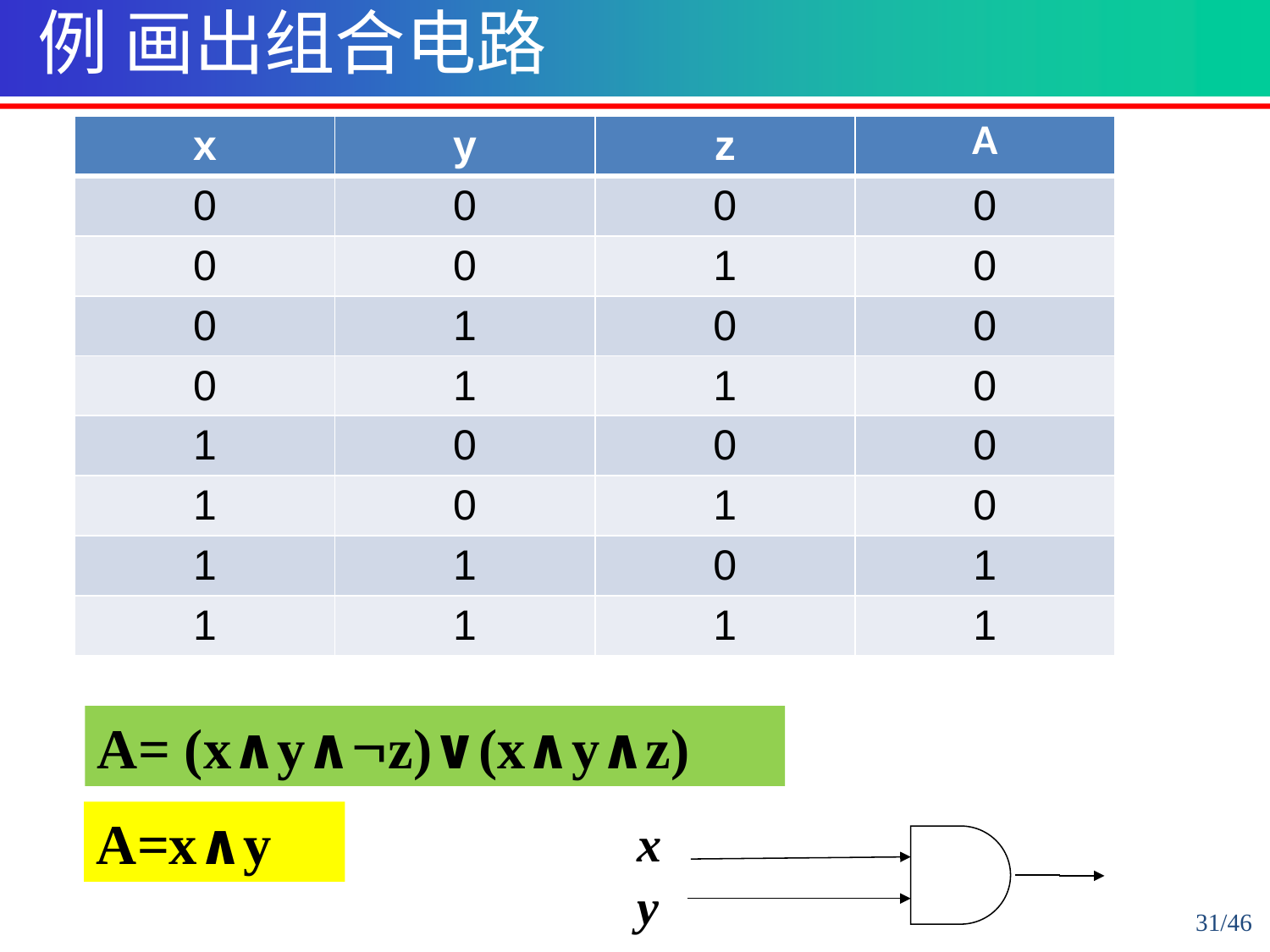

例 画出组合电路
| x | y | z | A |
| --- | --- | --- | --- |
| 0 | 0 | 0 | 0 |
| 0 | 0 | 1 | 0 |
| 0 | 1 | 0 | 0 |
| 0 | 1 | 1 | 0 |
| 1 | 0 | 0 | 0 |
| 1 | 0 | 1 | 0 |
| 1 | 1 | 0 | 1 |
| 1 | 1 | 1 | 1 |
A= (x∧y∧¬z)∨(x∧y∧z)
A=x∧y
x

y
31/46